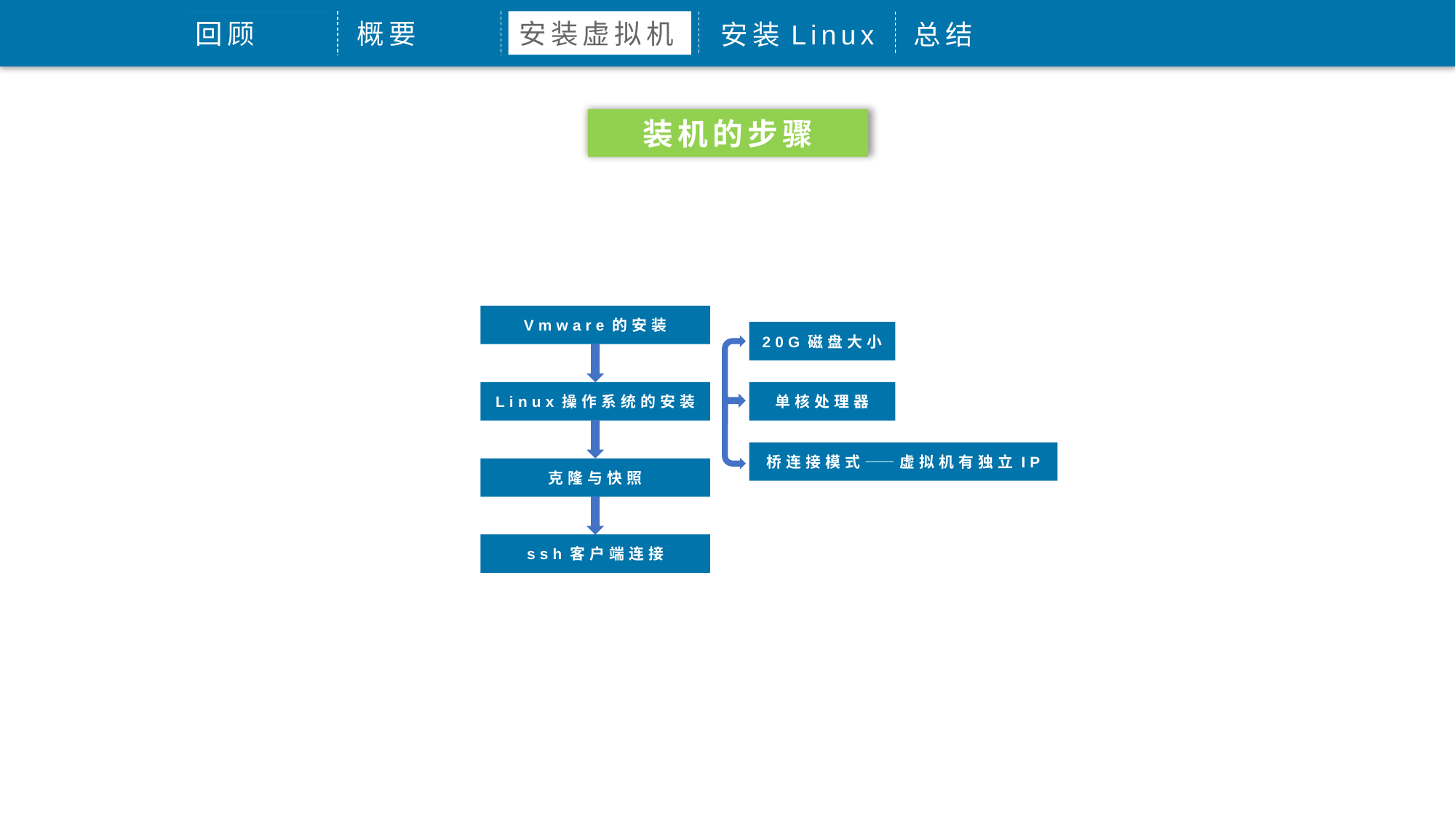

回顾
概要
安装虚拟机

安装Linux
总结
装机的步骤
Vmware的安装
20G磁盘大小

Linux操作系统的安装
单核处理器

桥连接模式——虚拟机有独立IP
克隆与快照

ssh客户端连接